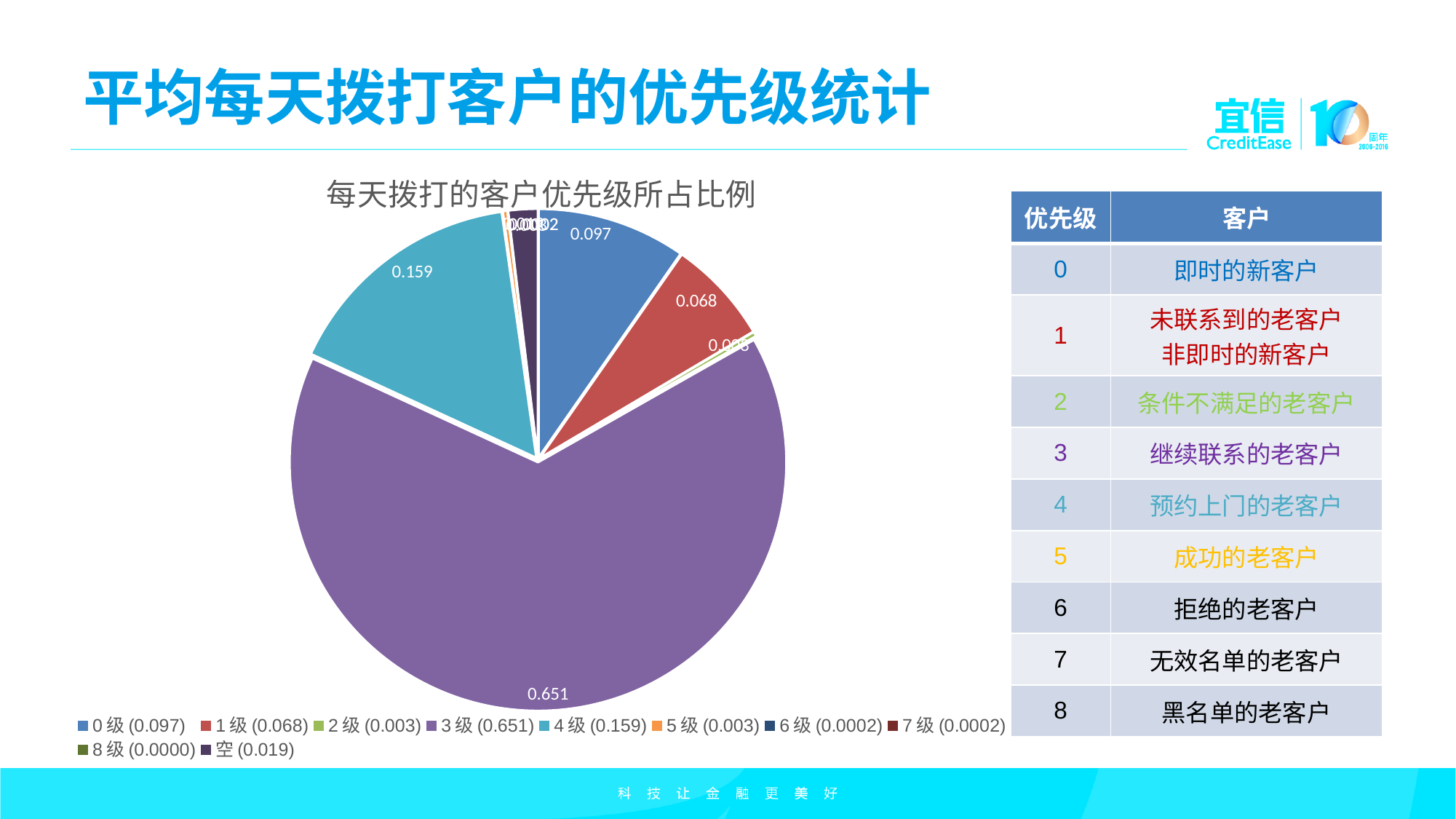

平均每天拨打客户的优先级统计

### Chart:

| Category | 每天拨打的客户优先级所占比例 |
|---|---|
| 0级(0.097) | 0.097 |
| 1级(0.068) | 0.068 |
| 2级(0.003) | 0.003 |
| 3级(0.651) | 0.651 |
| 4级(0.159) | 0.159 |
| 5级(0.003) | 0.003 |
| 6级(0.0002) | 0.0002 |
| 7级(0.0002) | 0.0002 |
| 8级(0.0000) | 0.0 |
| 空(0.019) | 0.019 |
| 优先级 | 客户 |
| --- | --- |
| 0 | 即时的新客户 |
| 1 | 未联系到的老客户 非即时的新客户 |
| 2 | 条件不满足的老客户 |
| 3 | 继续联系的老客户 |
| 4 | 预约上门的老客户 |
| 5 | 成功的老客户 |
| 6 | 拒绝的老客户 |
| 7 | 无效名单的老客户 |
| 8 | 黑名单的老客户 |